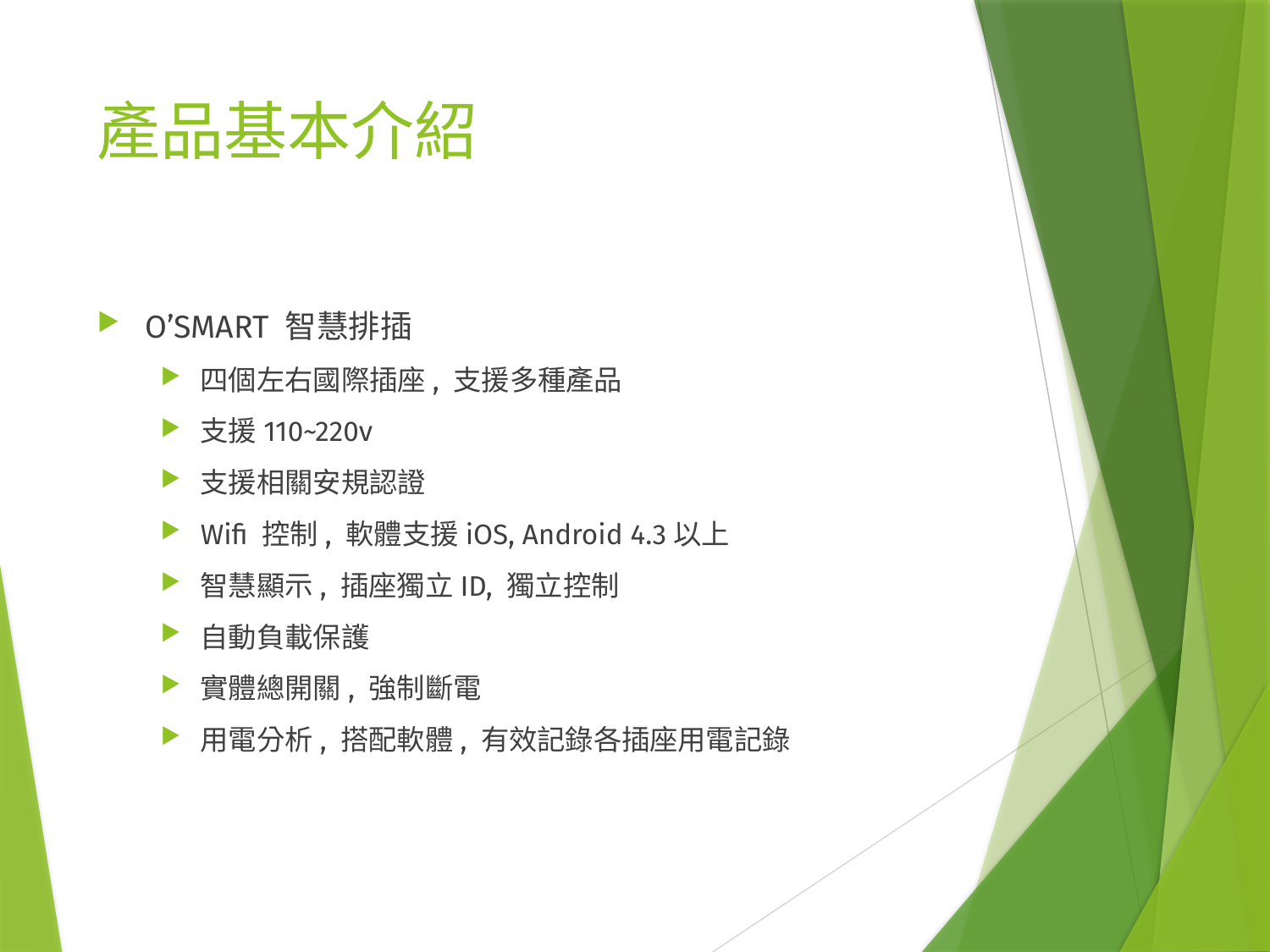

# 產品基本介紹
O’SMART 智慧排插
四個左右國際插座, 支援多種產品
支援110~220v
支援相關安規認證
Wifi 控制, 軟體支援iOS, Android 4.3以上
智慧顯示, 插座獨立ID, 獨立控制
自動負載保護
實體總開關, 強制斷電
用電分析, 搭配軟體, 有效記錄各插座用電記錄